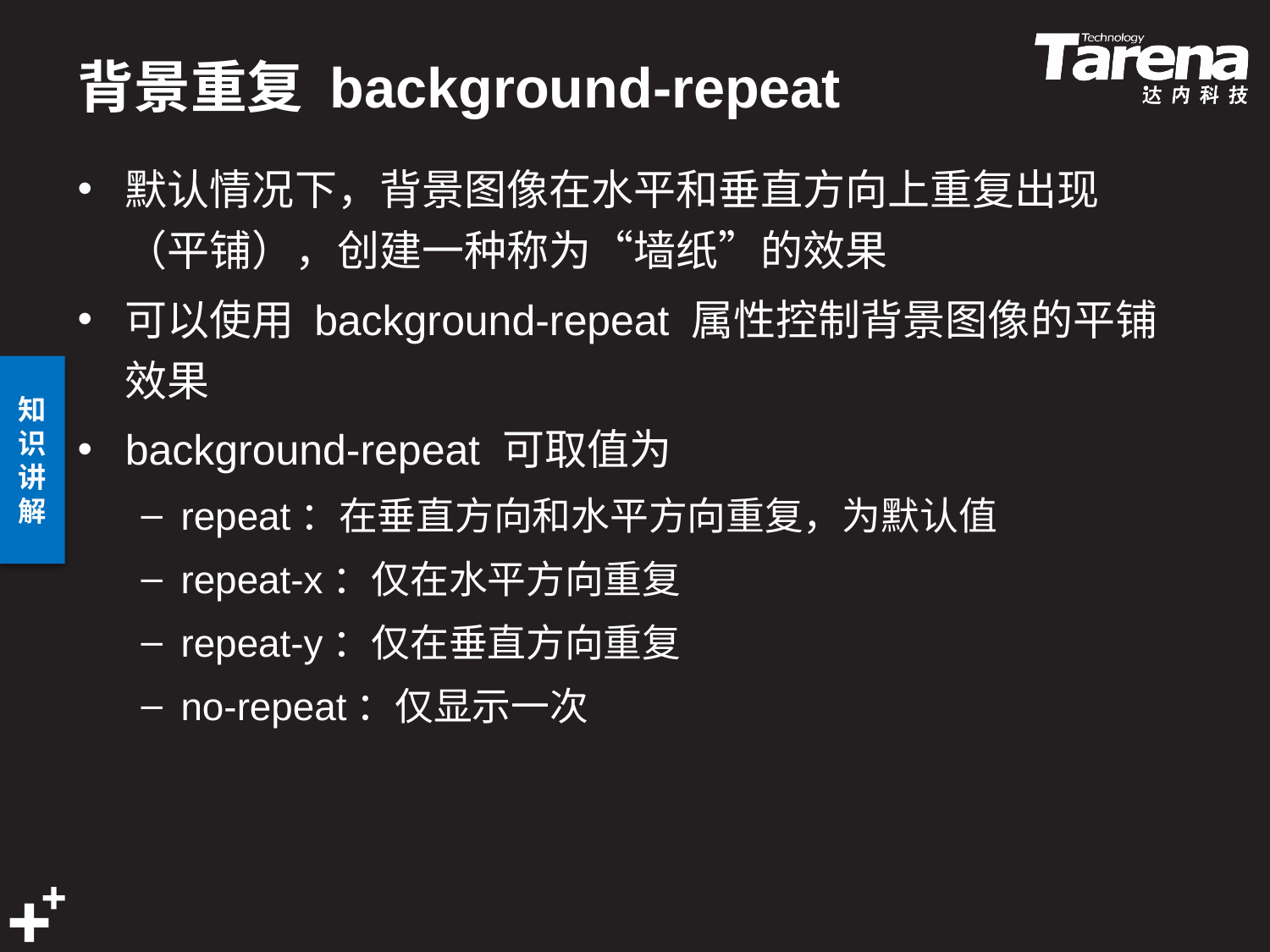

# 背景重复 background-repeat
默认情况下，背景图像在水平和垂直方向上重复出现（平铺），创建一种称为“墙纸”的效果
可以使用 background-repeat 属性控制背景图像的平铺效果
background-repeat 可取值为
repeat：在垂直方向和水平方向重复，为默认值
repeat-x：仅在水平方向重复
repeat-y：仅在垂直方向重复
no-repeat：仅显示一次